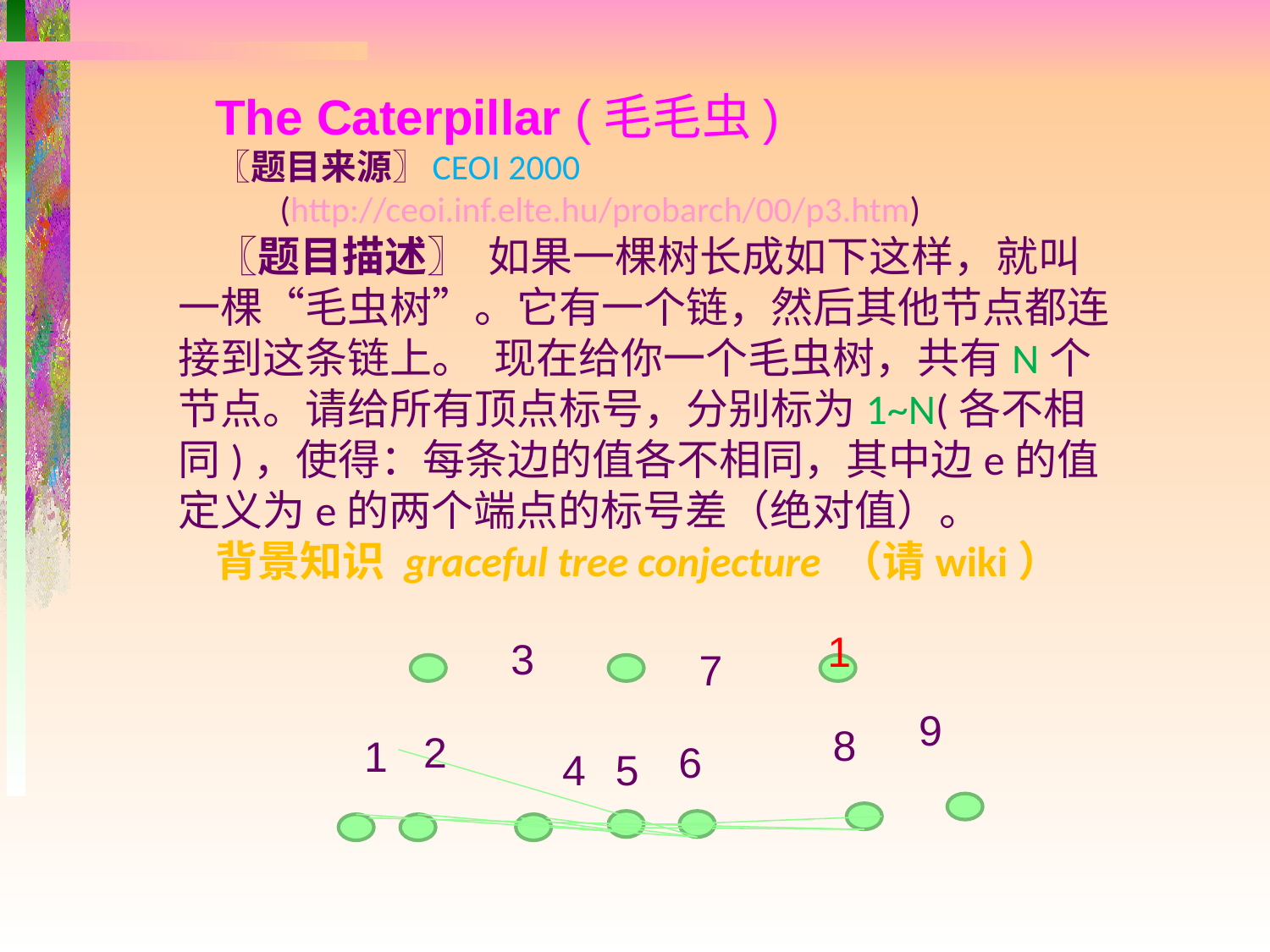

The Caterpillar (毛毛虫)
〖题目来源〗	CEOI 2000
        (http://ceoi.inf.elte.hu/probarch/00/p3.htm)
〖题目描述〗  如果一棵树长成如下这样，就叫一棵“毛虫树”。它有一个链，然后其他节点都连接到这条链上。  现在给你一个毛虫树，共有N个节点。请给所有顶点标号，分别标为1~N(各不相同)，使得：每条边的值各不相同，其中边e的值定义为e的两个端点的标号差（绝对值）。
背景知识 graceful tree conjecture （请wiki）

1
3
7

9
8
2
1
6
4
5